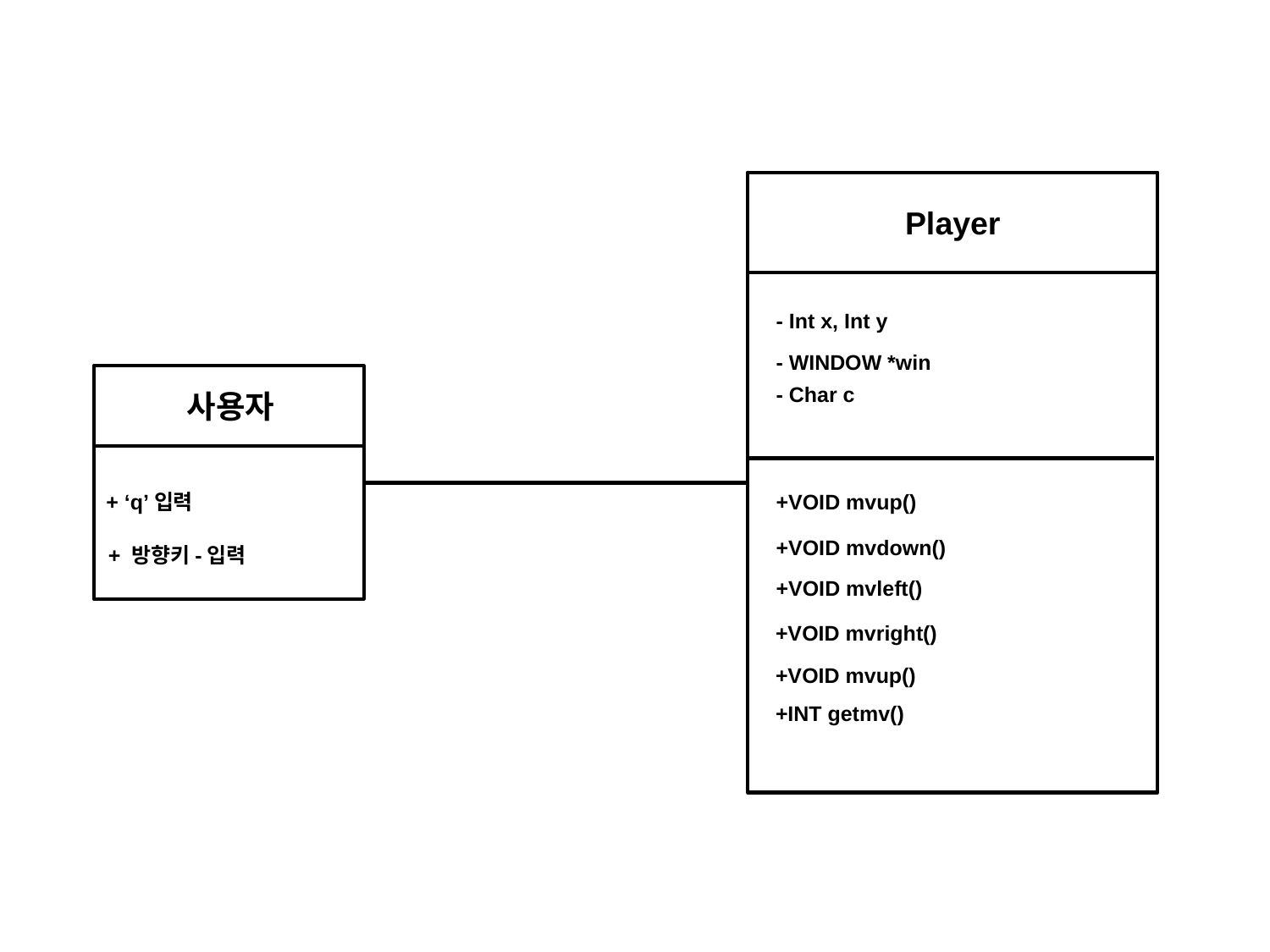

Player
- Int x, Int y
- WINDOW *win
- Char c
+VOID mvup()
+VOID mvdown()
+VOID mvleft()
+VOID mvright()
+VOID mvup()
+INT getmv()

사용자
+ ‘q’입력
+ 방향키-입력